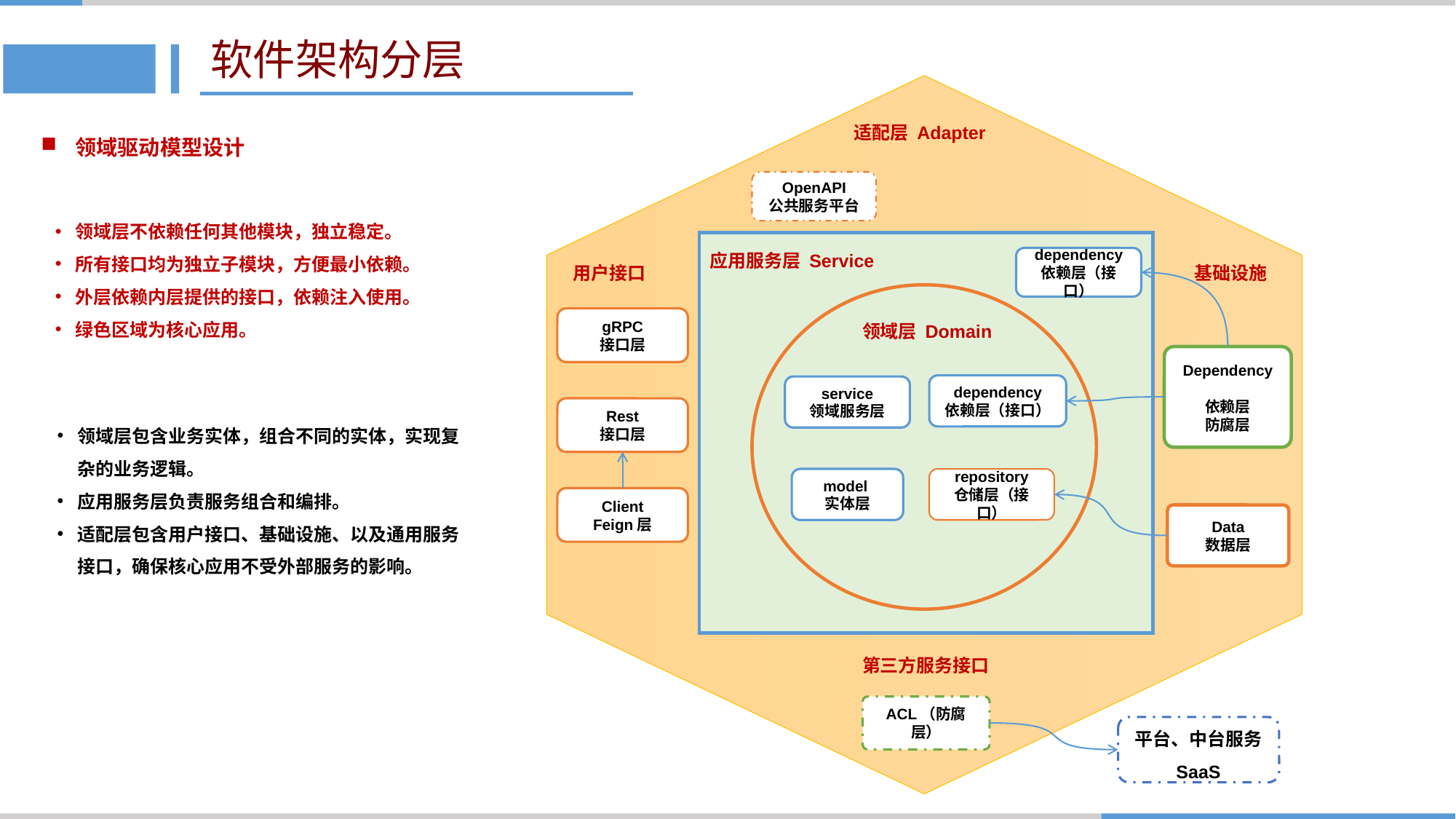

# 软件架构分层

领域驱动模型设计
适配层 Adapter
OpenAPI
公共服务平台
领域层不依赖任何其他模块，独立稳定。
所有接口均为独立子模块，方便最小依赖。
外层依赖内层提供的接口，依赖注入使用。
绿色区域为核心应用。

应用服务层 Service
dependency
依赖层（接口）
用户接口
基础设施

领域层 Domain
dependency
依赖层（接口）
service
领域服务层
model
实体层
repository
仓储层（接口）
gRPC
接口层
Dependency

依赖层
防腐层
Rest
接口层
领域层包含业务实体，组合不同的实体，实现复杂的业务逻辑。
应用服务层负责服务组合和编排。
适配层包含用户接口、基础设施、以及通用服务接口，确保核心应用不受外部服务的影响。
Client
Feign层
Data
数据层
第三方服务接口
ACL（防腐层）
平台、中台服务
SaaS